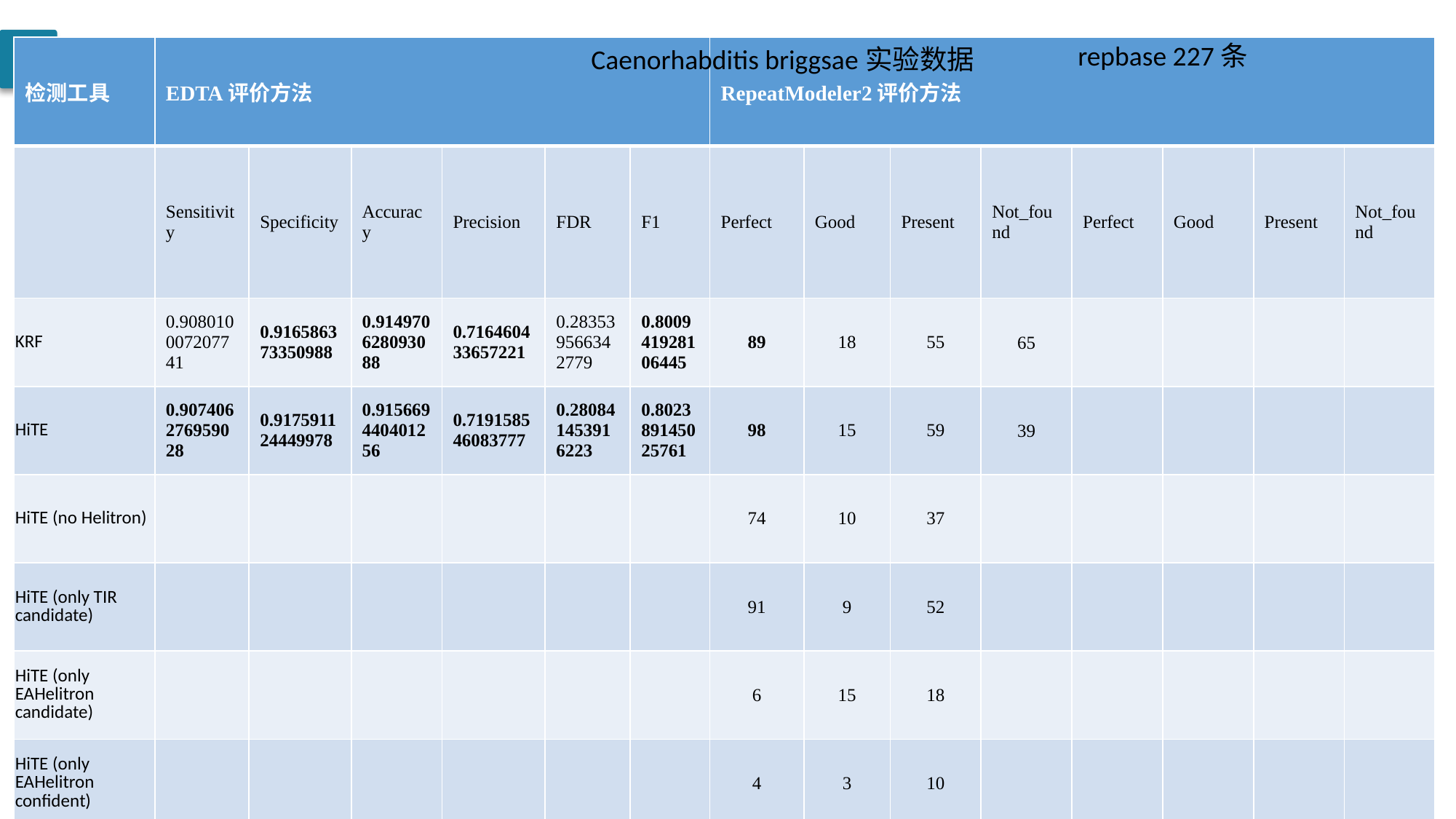

4
repbase 227条
新版实验结果
| 检测工具 | EDTA评价方法 |  |  |  |  |  | RepeatModeler2评价方法 |  |  |  |  |  |  |  |
| --- | --- | --- | --- | --- | --- | --- | --- | --- | --- | --- | --- | --- | --- | --- |
|  | Sensitivity | Specificity | Accuracy | Precision | FDR | F1 | Perfect | Good | Present | Not\_found | Perfect | Good | Present | Not\_found |
| KRF | 0.908010007207741 | 0.916586373350988 | 0.914970628093088 | 0.716460433657221 | 0.283539566342779 | 0.800941928106445 | 89 | 18 | 55 | 65 |  |  |  |  |
| HiTE | 0.907406276959028 | 0.917591124449978 | 0.915669440401256 | 0.719158546083777 | 0.280841453916223 | 0.802389145025761 | 98 | 15 | 59 | 39 |  |  |  |  |
| HiTE (no Helitron) |  |  |  |  |  |  | 74 | 10 | 37 |  |  |  |  |  |
| HiTE (only TIR candidate) |  |  |  |  |  |  | 91 | 9 | 52 |  |  |  |  |  |
| HiTE (only EAHelitron candidate) |  |  |  |  |  |  | 6 | 15 | 18 |  |  |  |  |  |
| HiTE (only EAHelitron confident) |  |  |  |  |  |  | 4 | 3 | 10 |  |  |  |  |  |
| HiTE (only HelitronScanner) |  |  |  |  |  |  | 0 | 0 | 2 |  |  |  |  |  |
Caenorhabditis briggsae实验数据
报告人： 胡康